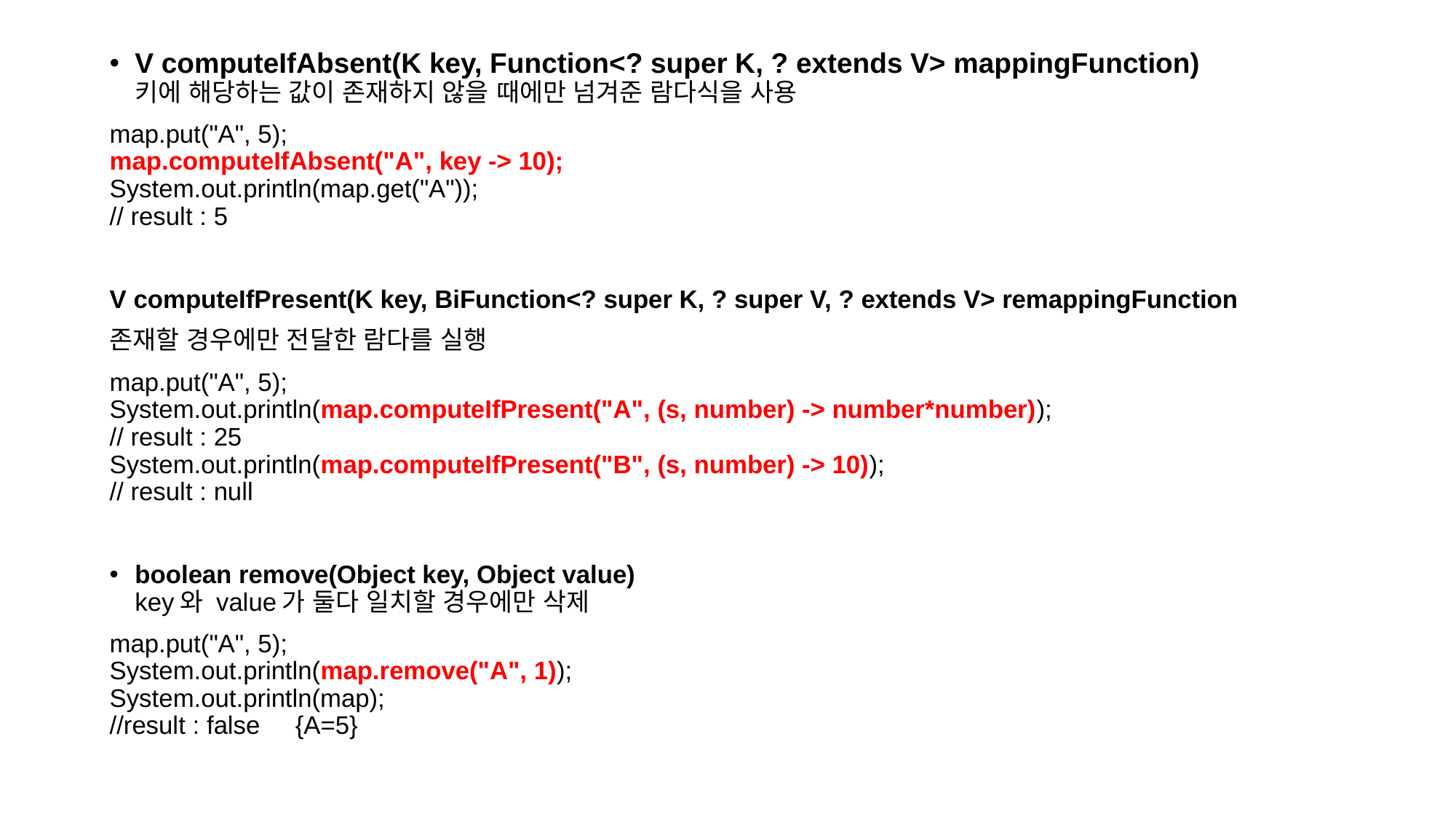

V computeIfAbsent(K key, Function<? super K, ? extends V> mappingFunction)
키에 해당하는 값이 존재하지 않을 때에만 넘겨준 람다식을 사용
map.put("A", 5);
map.computeIfAbsent("A", key -> 10);
System.out.println(map.get("A"));
// result : 5

V computeIfPresent(K key, BiFunction<? super K, ? super V, ? extends V> remappingFunction
존재할 경우에만 전달한 람다를 실행
map.put("A", 5);
System.out.println(map.computeIfPresent("A", (s, number) -> number*number));
// result : 25
System.out.println(map.computeIfPresent("B", (s, number) -> 10));
// result : null

boolean remove(Object key, Object value)
key와 value가 둘다 일치할 경우에만 삭제
map.put("A", 5);
System.out.println(map.remove("A", 1));
System.out.println(map);
//result : false     {A=5}